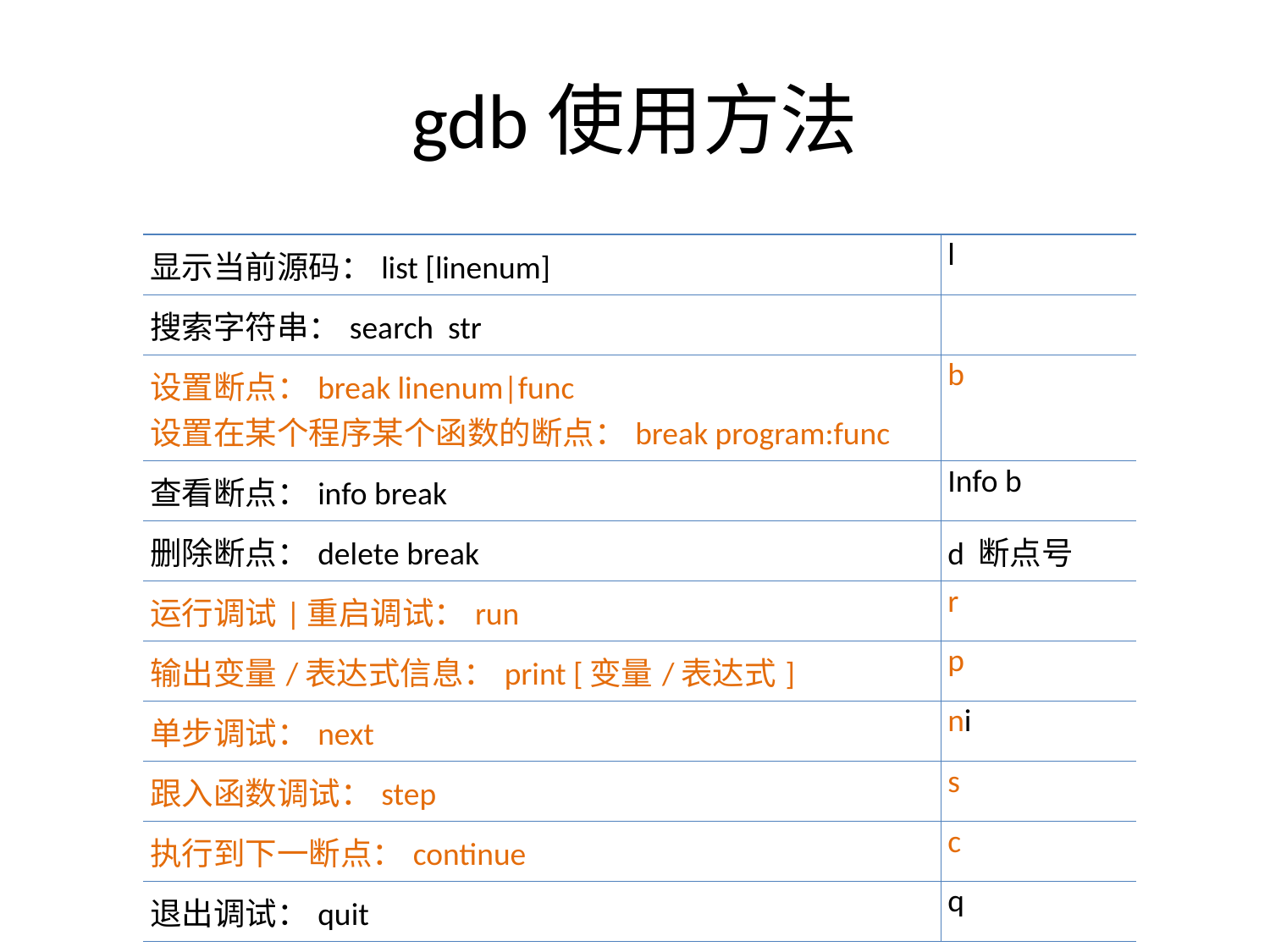

# gdb使用方法
| 显示当前源码：list [linenum] | l |
| --- | --- |
| 搜索字符串：search str |  |
| 设置断点：break linenum|func 设置在某个程序某个函数的断点：break program:func | b |
| 查看断点：info break | Info b |
| 删除断点：delete break | d 断点号 |
| 运行调试|重启调试：run | r |
| 输出变量/表达式信息：print [变量/表达式] | p |
| 单步调试：next | ni |
| 跟入函数调试：step | s |
| 执行到下一断点：continue | c |
| 退出调试：quit | q |